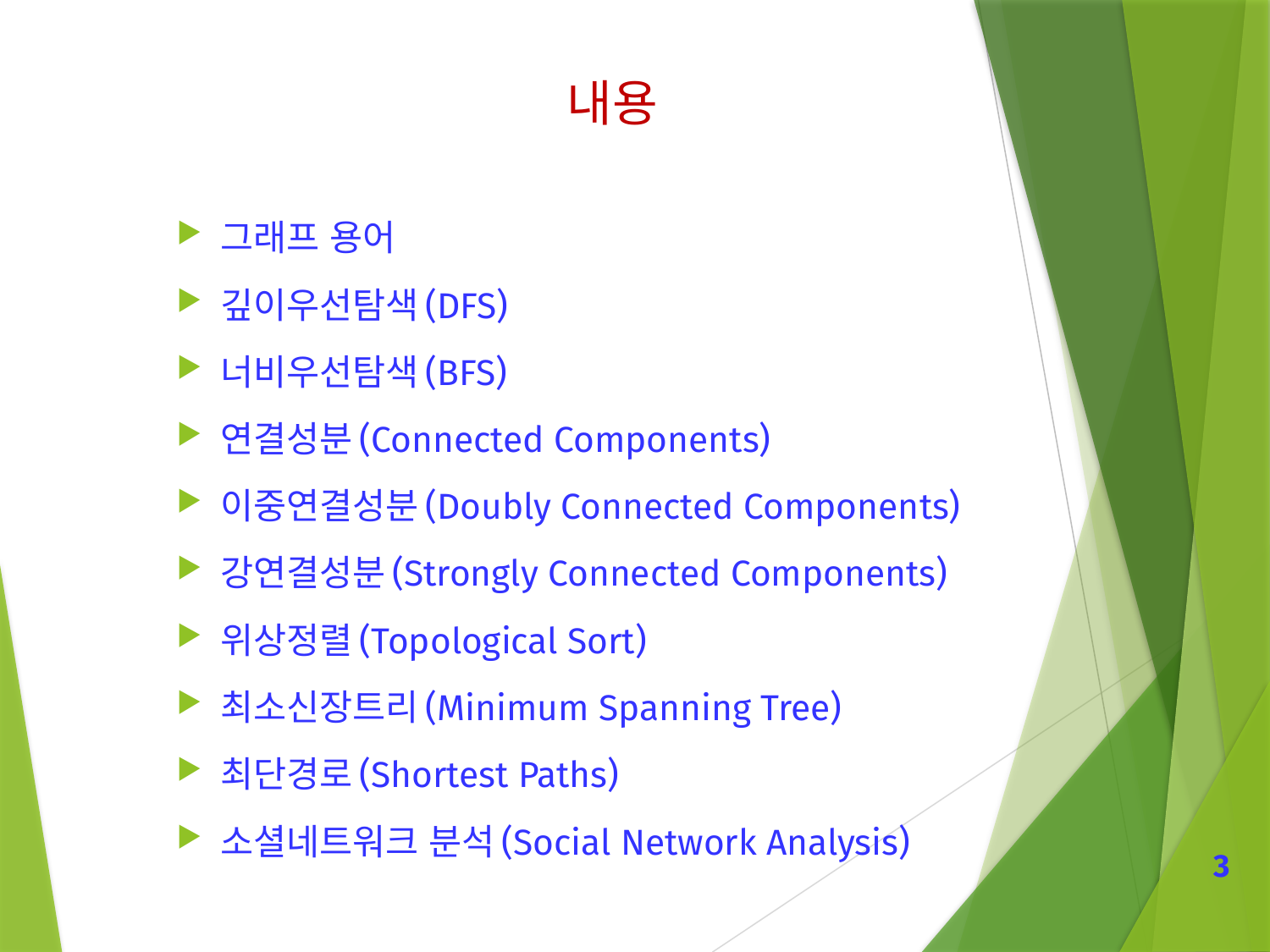

내용
그래프 용어
깊이우선탐색(DFS)
너비우선탐색(BFS)
연결성분(Connected Components)
이중연결성분(Doubly Connected Components)
강연결성분(Strongly Connected Components)
위상정렬(Topological Sort)
최소신장트리(Minimum Spanning Tree)
최단경로(Shortest Paths)
소셜네트워크 분석(Social Network Analysis)
3